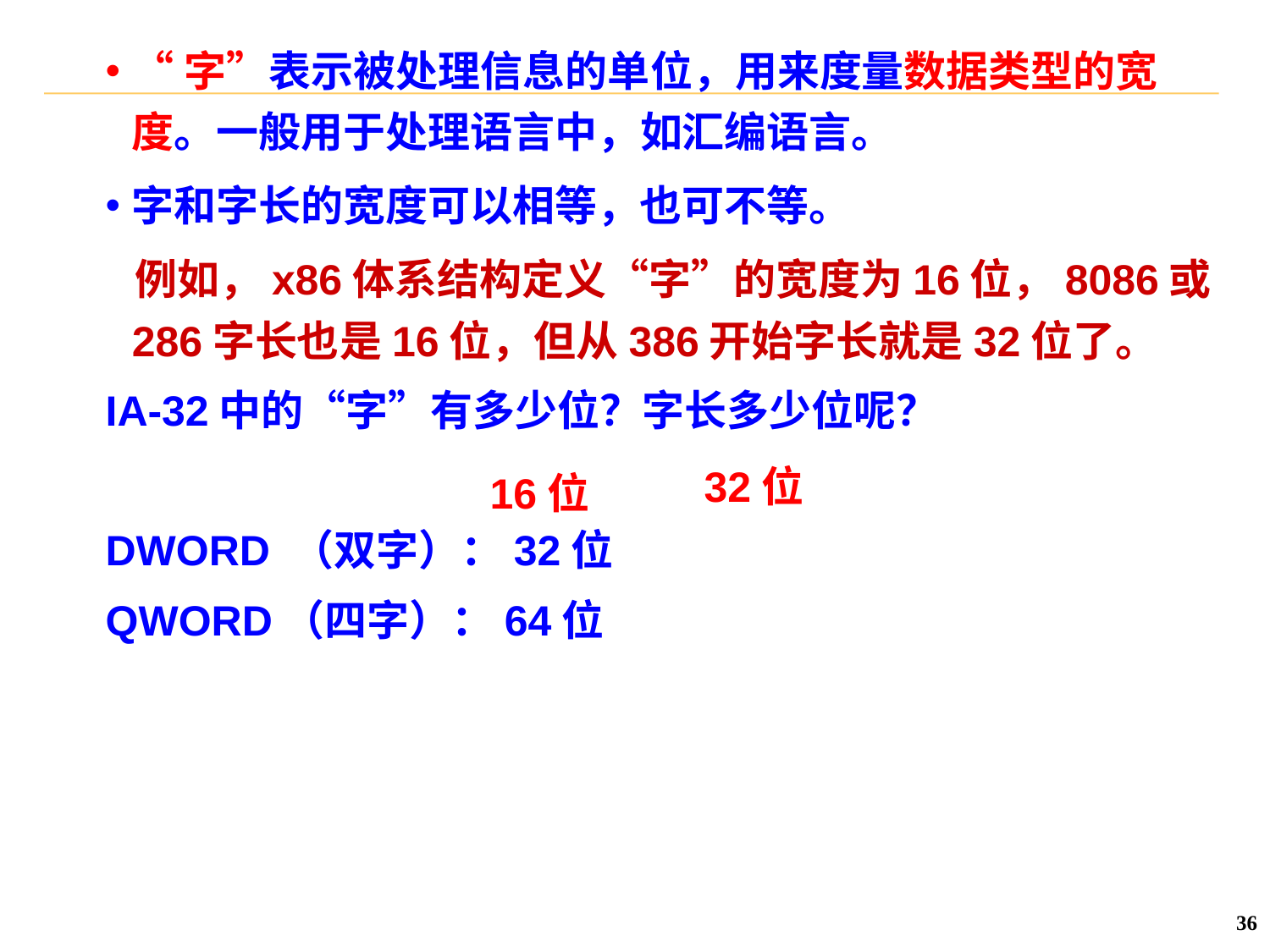

“字”表示被处理信息的单位，用来度量数据类型的宽度。一般用于处理语言中，如汇编语言。
字和字长的宽度可以相等，也可不等。
  例如，x86体系结构定义“字”的宽度为16位，8086或286字长也是16位，但从386开始字长就是32位了。
IA-32中的“字”有多少位？字长多少位呢？

DWORD （双字）：32位
QWORD（四字）：64位
32位
16位
36